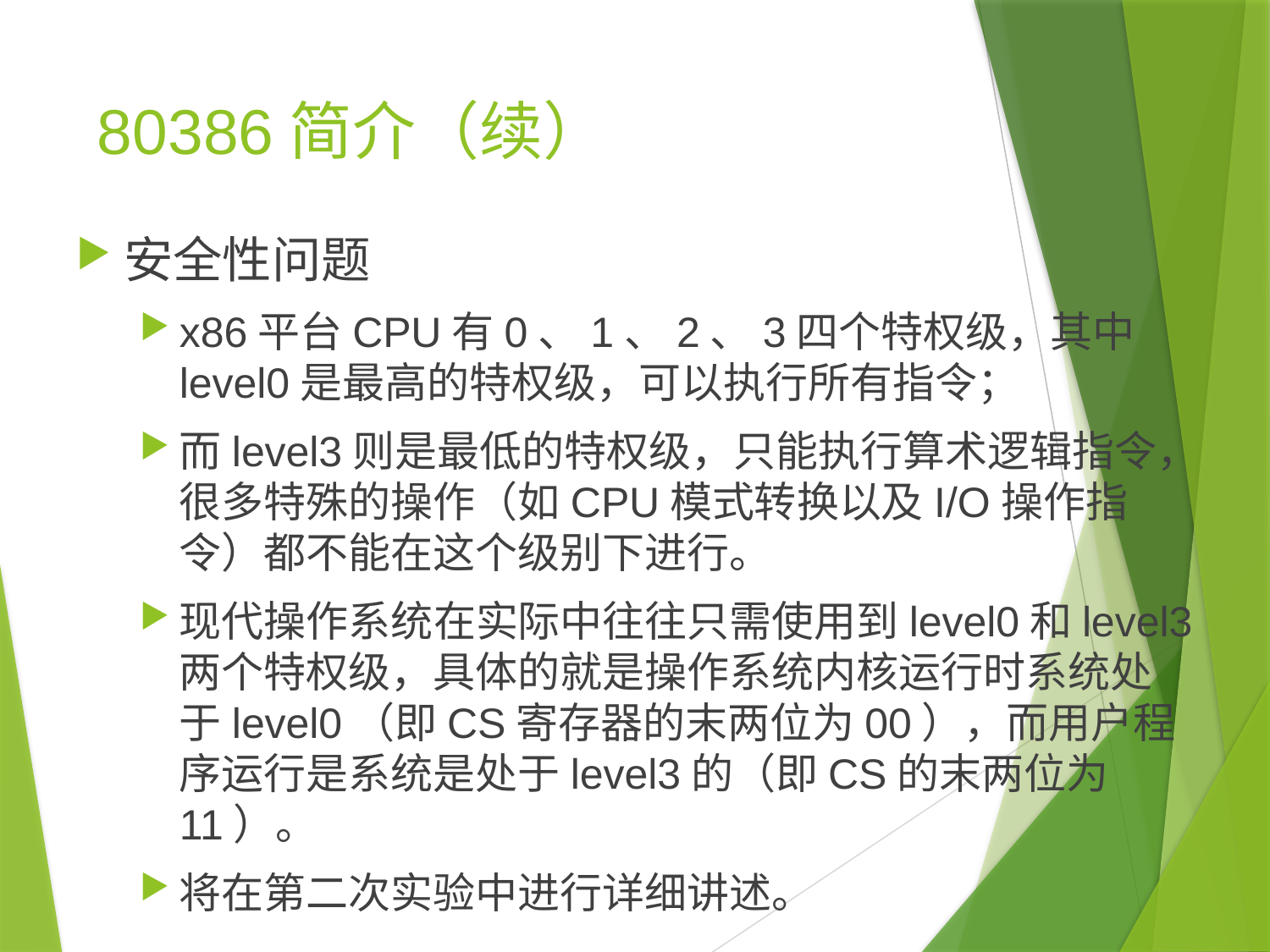

# 80386简介（续）
安全性问题
x86平台CPU有0、1、2、3四个特权级，其中level0是最高的特权级，可以执行所有指令；
而level3则是最低的特权级，只能执行算术逻辑指令，很多特殊的操作（如CPU模式转换以及I/O操作指令）都不能在这个级别下进行。
现代操作系统在实际中往往只需使用到level0和level3两个特权级，具体的就是操作系统内核运行时系统处于level0（即CS寄存器的末两位为00），而用户程序运行是系统是处于level3的（即CS的末两位为11）。
将在第二次实验中进行详细讲述。